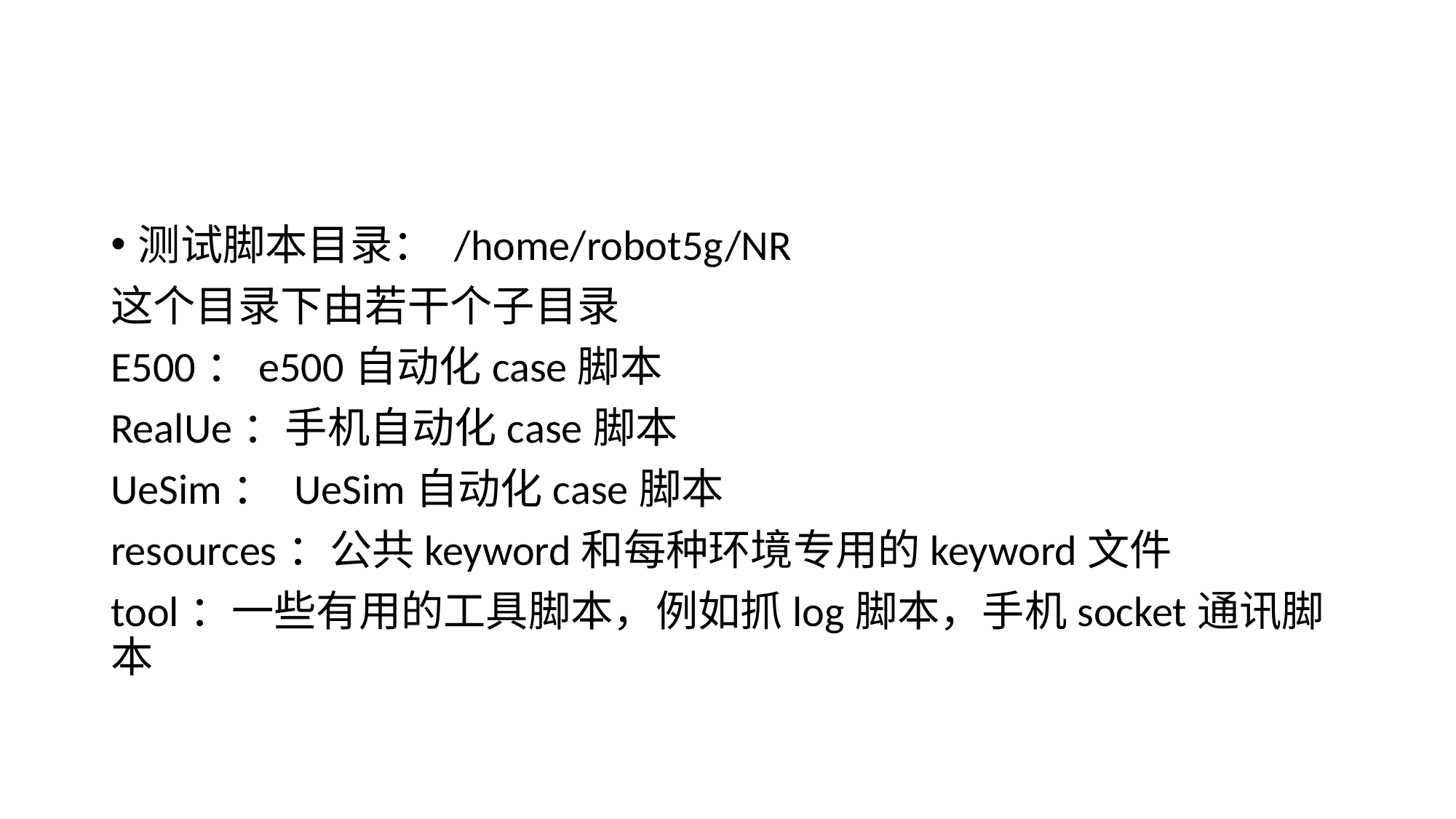

测试脚本目录： /home/robot5g/NR
这个目录下由若干个子目录
E500：e500自动化case脚本
RealUe：手机自动化case脚本
UeSim： UeSim自动化case脚本
resources：公共keyword和每种环境专用的keyword文件
tool：一些有用的工具脚本，例如抓log脚本，手机socket通讯脚本